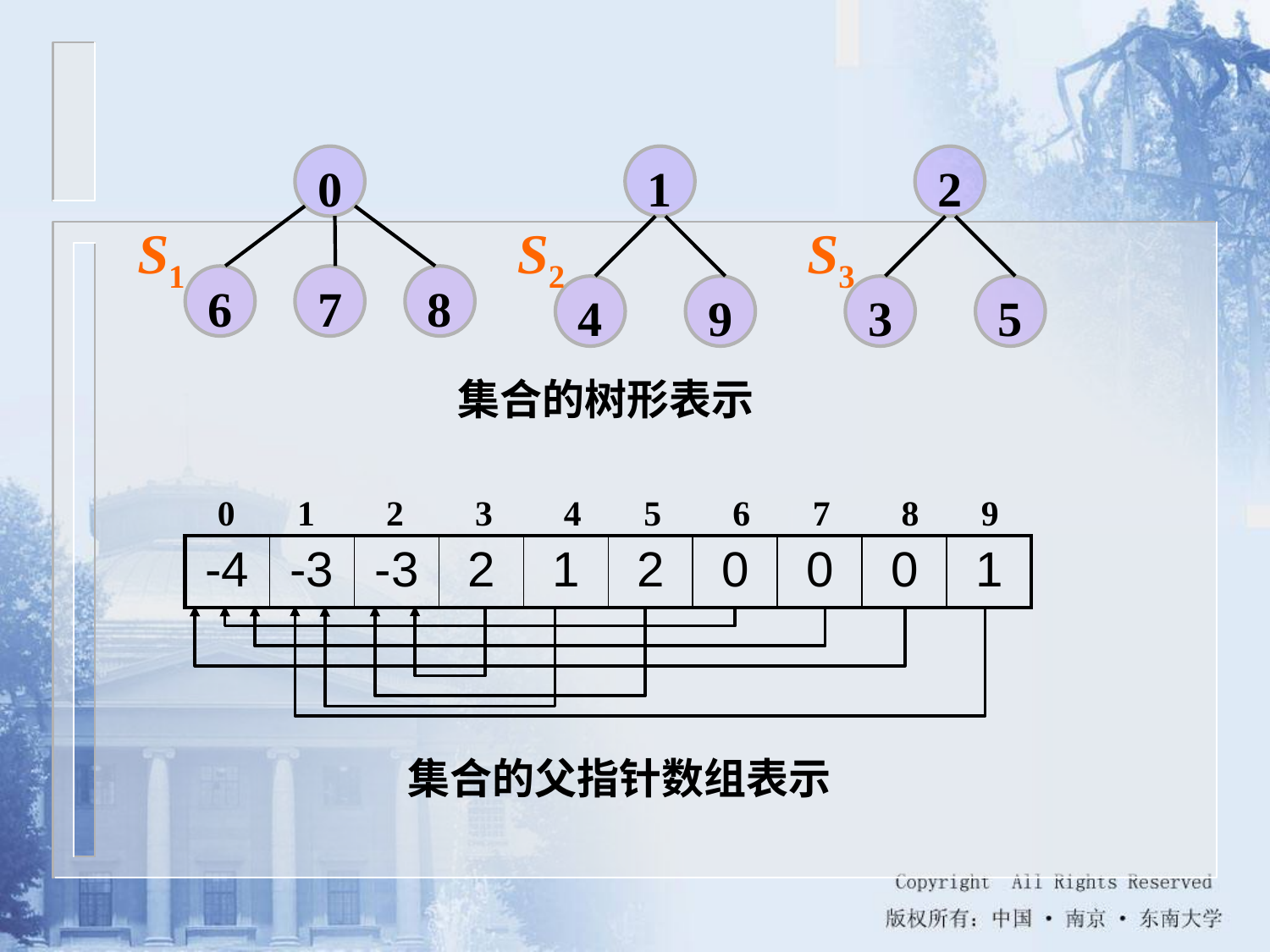

0
1
2
S1
S2
S3

6
7
8
4
9
3
5
集合的树形表示
0       1        2        3        4       5        6       7        8       9
| -4 | -3 | -3 | 2 | 1 | 2 | 0 | 0 | 0 | 1 |
| --- | --- | --- | --- | --- | --- | --- | --- | --- | --- |

集合的父指针数组表示